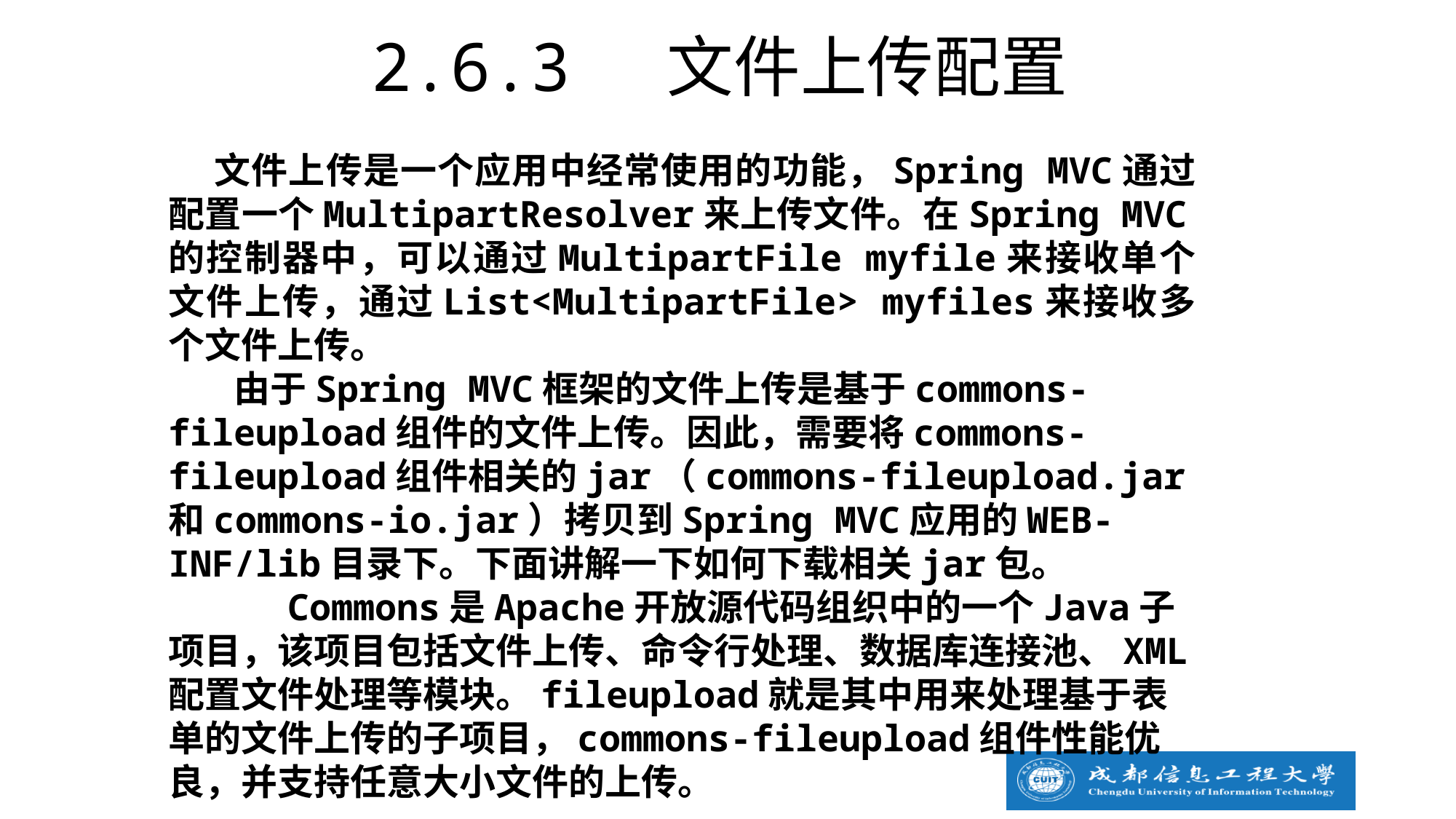

2.6.3  文件上传配置
    文件上传是一个应用中经常使用的功能，Spring MVC通过配置一个MultipartResolver来上传文件。在Spring MVC的控制器中，可以通过MultipartFile myfile来接收单个文件上传，通过List<MultipartFile> myfiles来接收多个文件上传。
   由于Spring MVC框架的文件上传是基于commons-fileupload组件的文件上传。因此，需要将commons-fileupload组件相关的jar（commons-fileupload.jar和commons-io.jar）拷贝到Spring MVC应用的WEB-INF/lib目录下。下面讲解一下如何下载相关jar包。
    Commons是Apache开放源代码组织中的一个Java子项目，该项目包括文件上传、命令行处理、数据库连接池、XML配置文件处理等模块。fileupload就是其中用来处理基于表单的文件上传的子项目，commons-fileupload组件性能优良，并支持任意大小文件的上传。